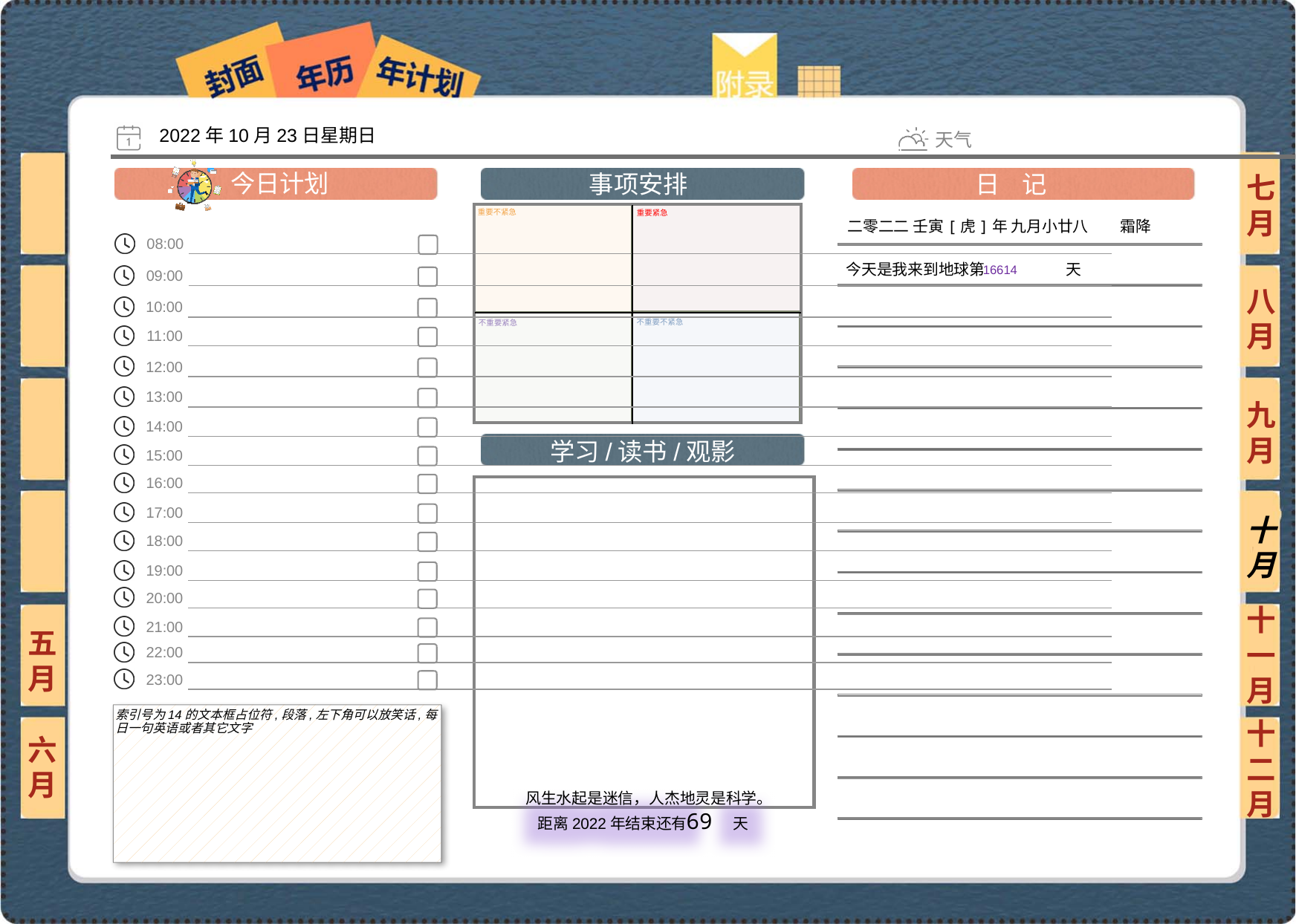

2022年10月23日星期日
七月
二零二二 壬寅[虎]年 九月小廿八         霜降
16614
八月
九月
十月
十一月
五月
索引号为14的文本框占位符,段落,左下角可以放笑话,每日一句英语或者其它文字
六月
十二月
69
 风生水起是迷信，人杰地灵是科学。